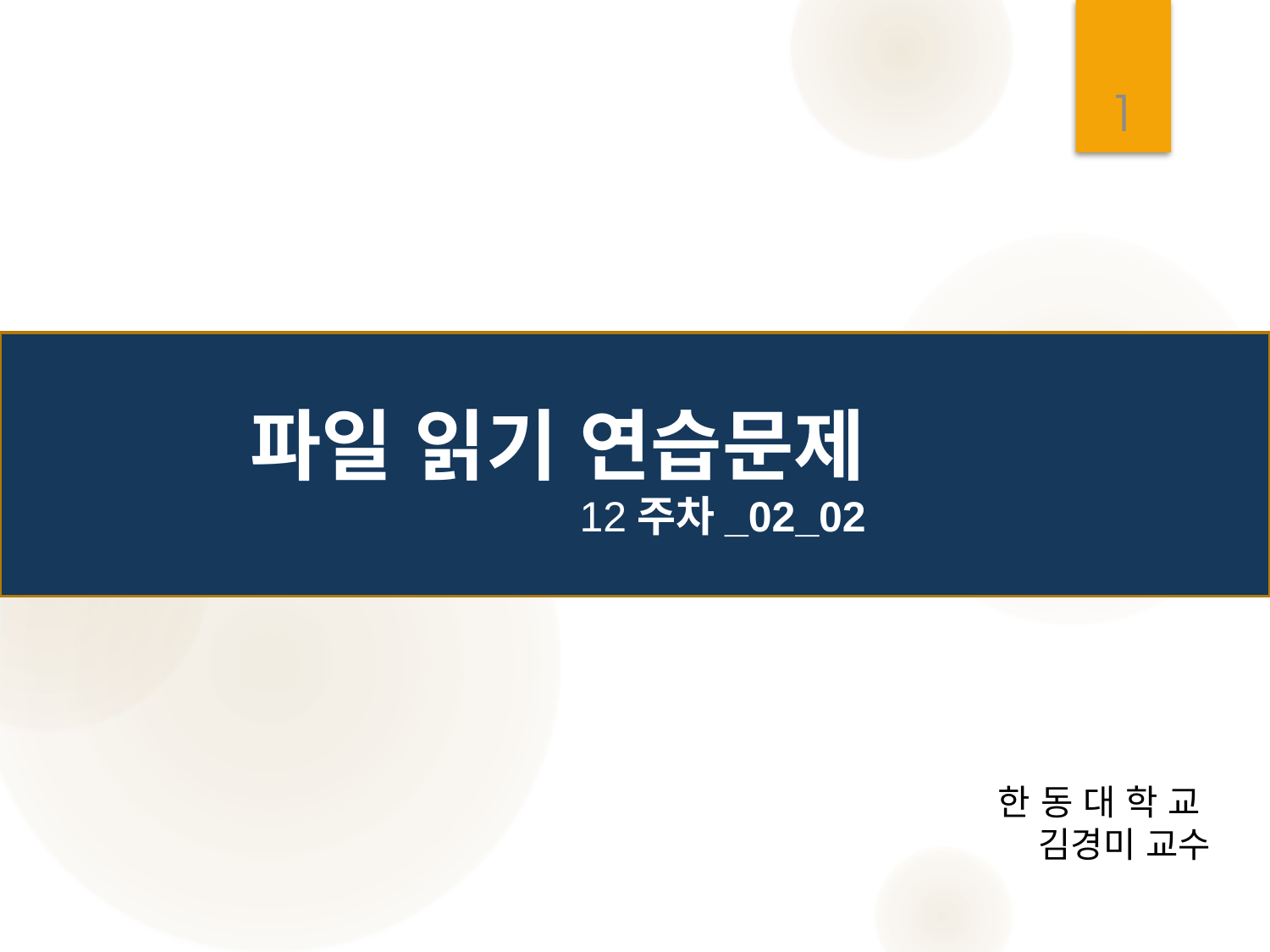

1

# 파일 읽기 연습문제 12주차_02_02
한 동 대 학 교
김경미 교수